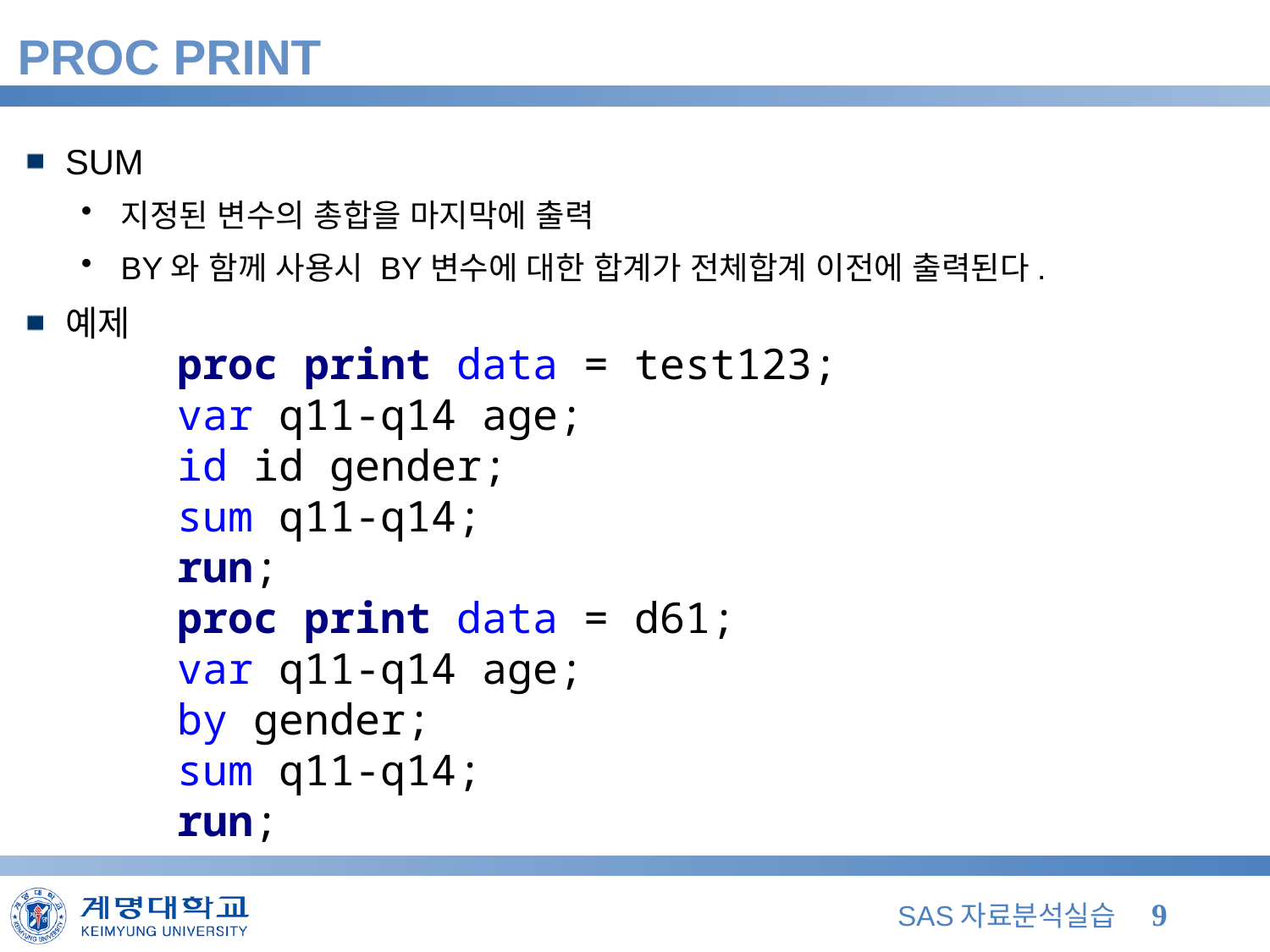

# PROC PRINT
SUM
지정된 변수의 총합을 마지막에 출력
BY와 함께 사용시 BY변수에 대한 합계가 전체합계 이전에 출력된다.
예제
proc print data = test123;
var q11-q14 age;
id id gender;
sum q11-q14;
run;
proc print data = d61;
var q11-q14 age;
by gender;
sum q11-q14;
run;